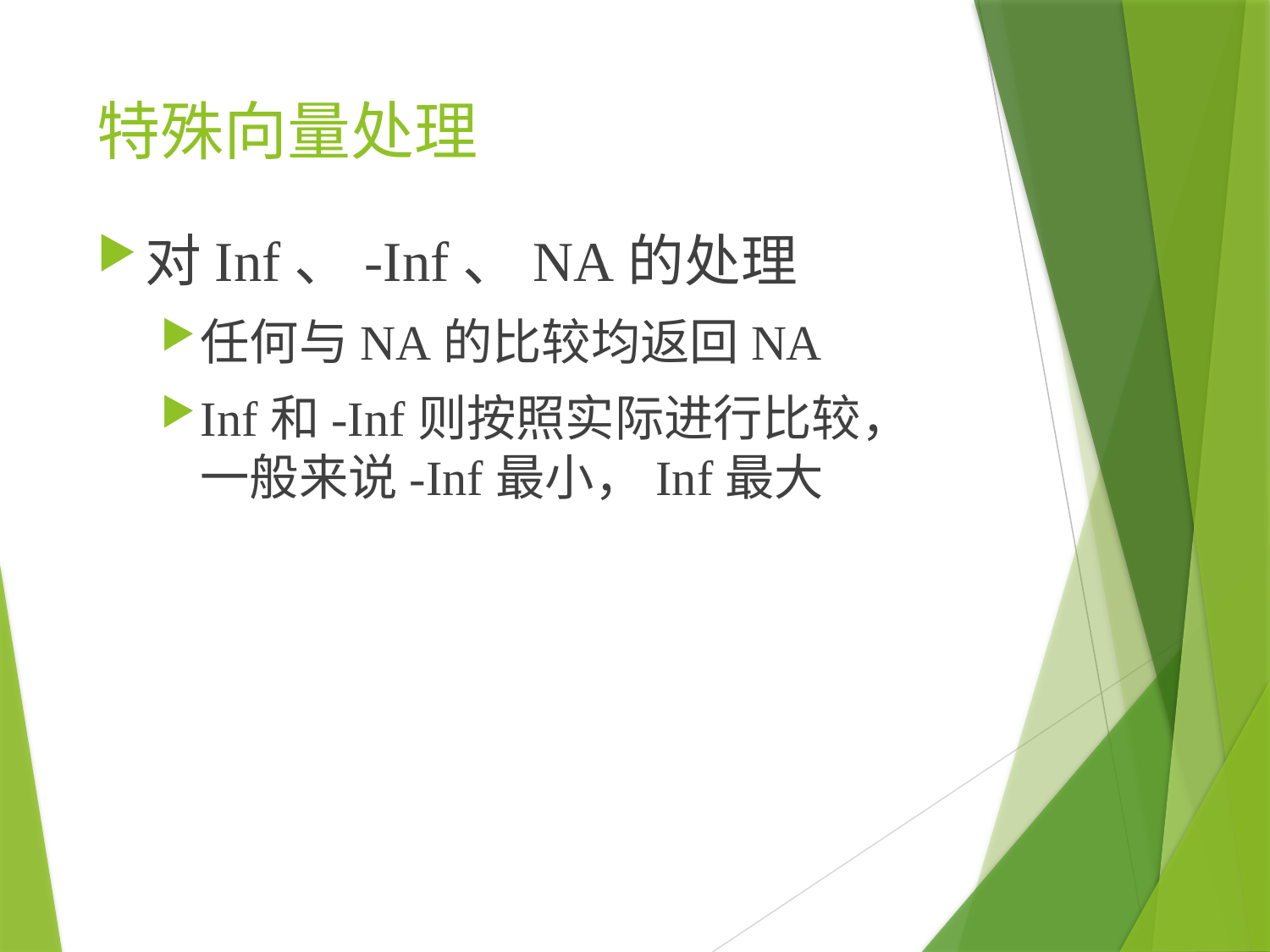

# 特殊向量处理
对Inf、-Inf、NA的处理
任何与NA的比较均返回NA
Inf和-Inf则按照实际进行比较，一般来说-Inf最小，Inf最大